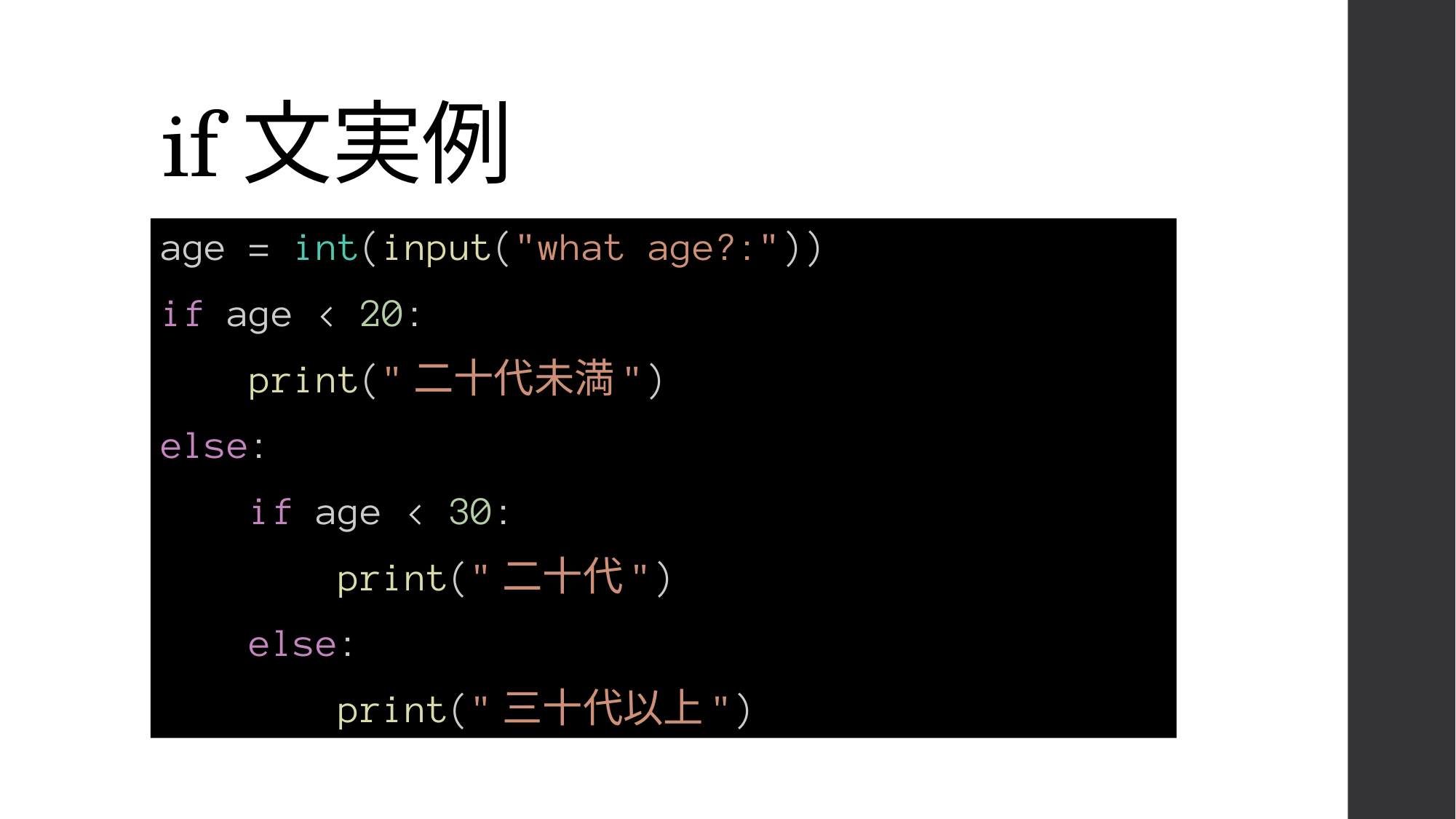

# if文実例
age = int(input("what age?:"))
if age < 20:
    print("二十代未満")
else:
    if age < 30:
        print("二十代")
    else:
        print("三十代以上")